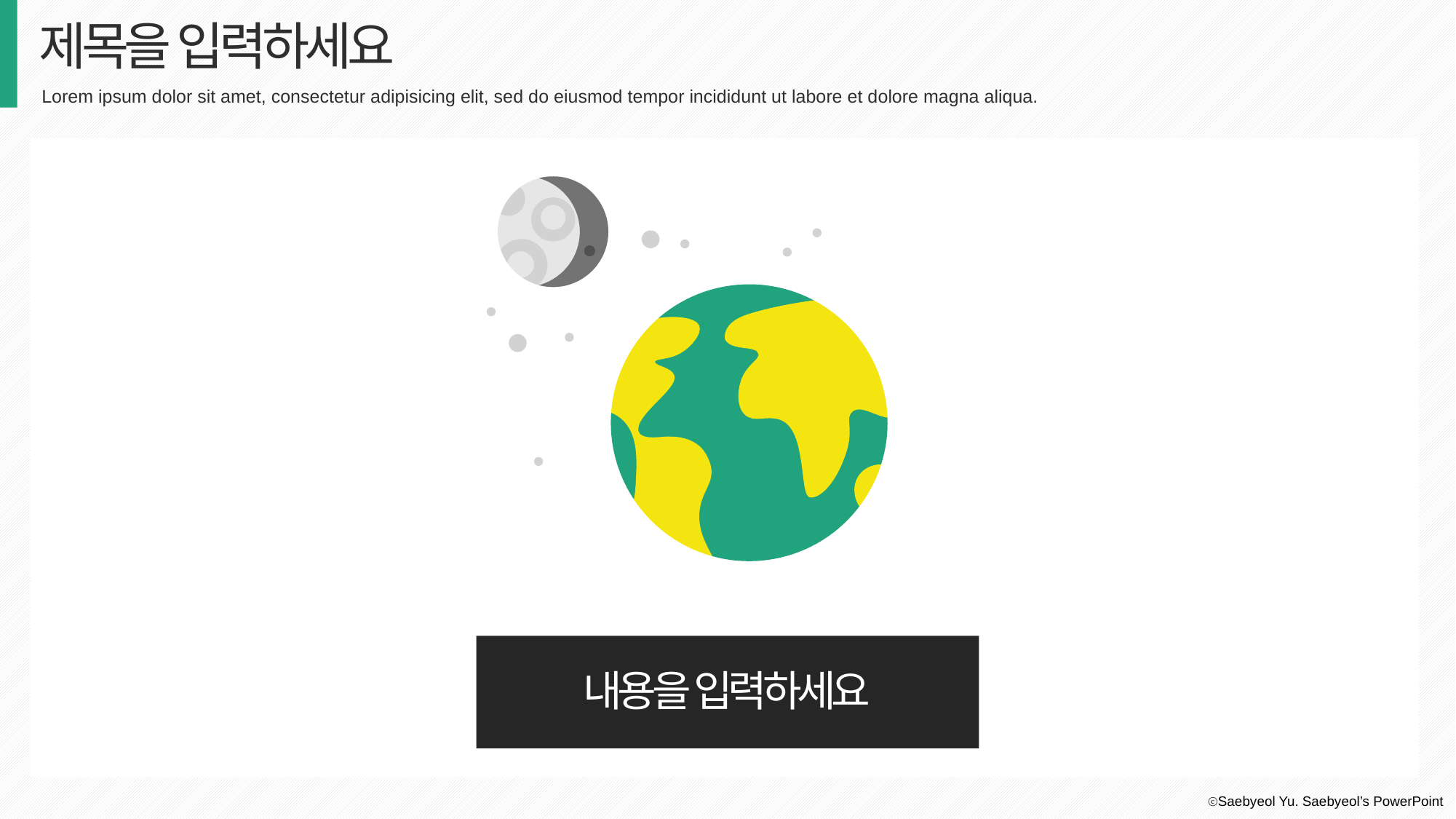

제목을 입력하세요
Lorem ipsum dolor sit amet, consectetur adipisicing elit, sed do eiusmod tempor incididunt ut labore et dolore magna aliqua.

내용을 입력하세요